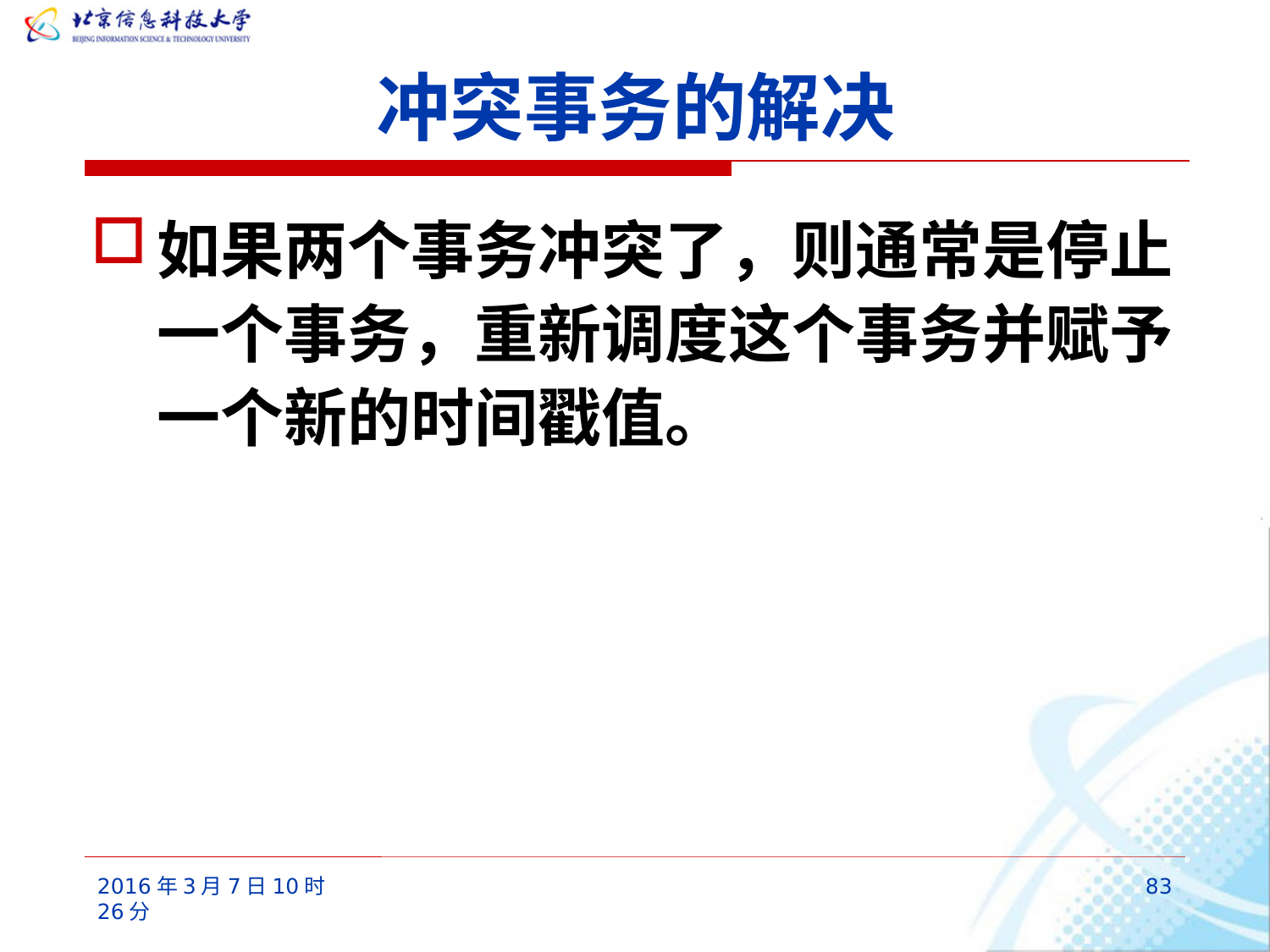

# 冲突事务的解决
如果两个事务冲突了，则通常是停止一个事务，重新调度这个事务并赋予一个新的时间戳值。
2016年3月7日10时26分
83